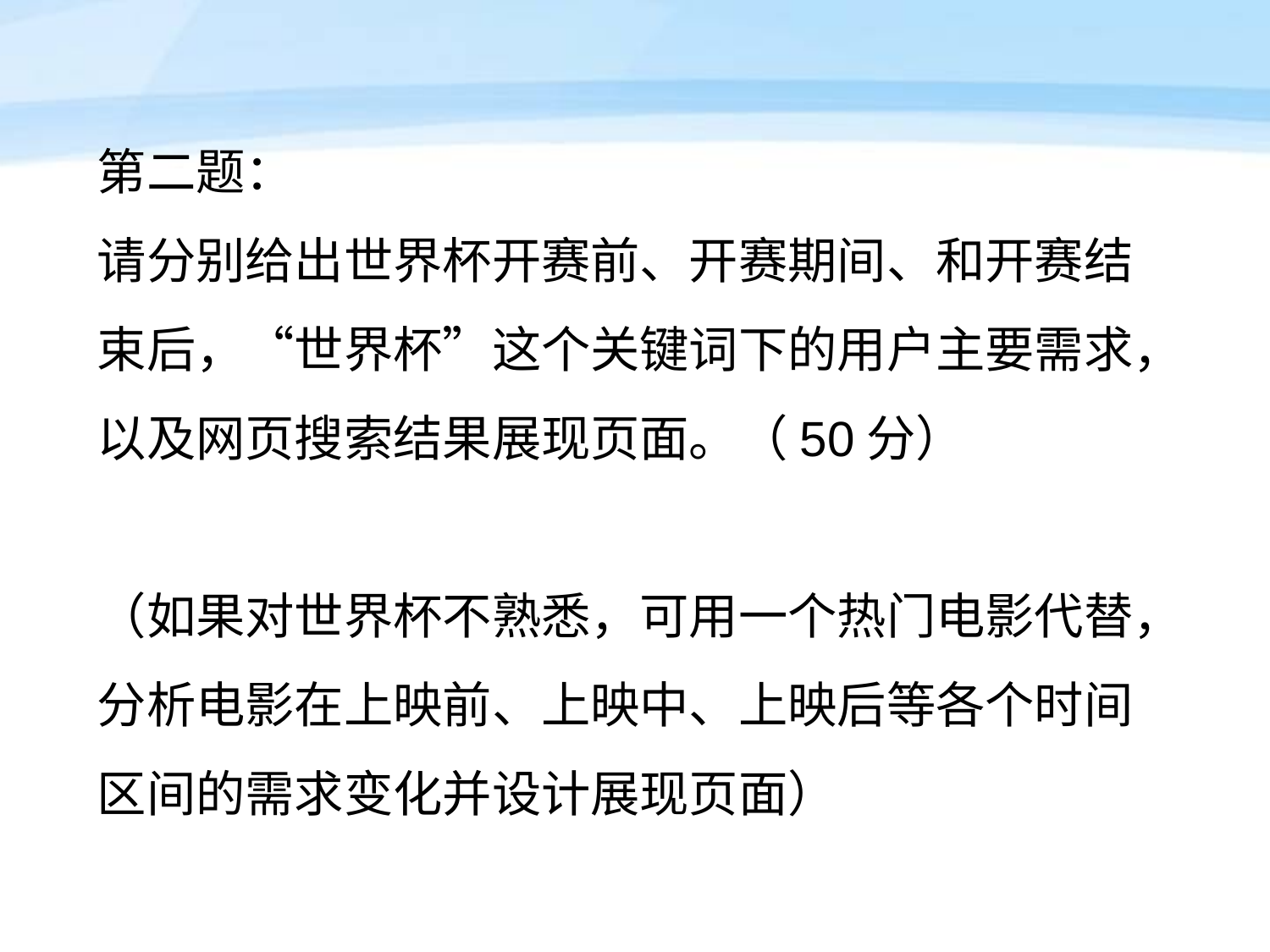

第二题：
请分别给出世界杯开赛前、开赛期间、和开赛结束后，“世界杯”这个关键词下的用户主要需求，以及网页搜索结果展现页面。（50分）

（如果对世界杯不熟悉，可用一个热门电影代替，分析电影在上映前、上映中、上映后等各个时间区间的需求变化并设计展现页面）